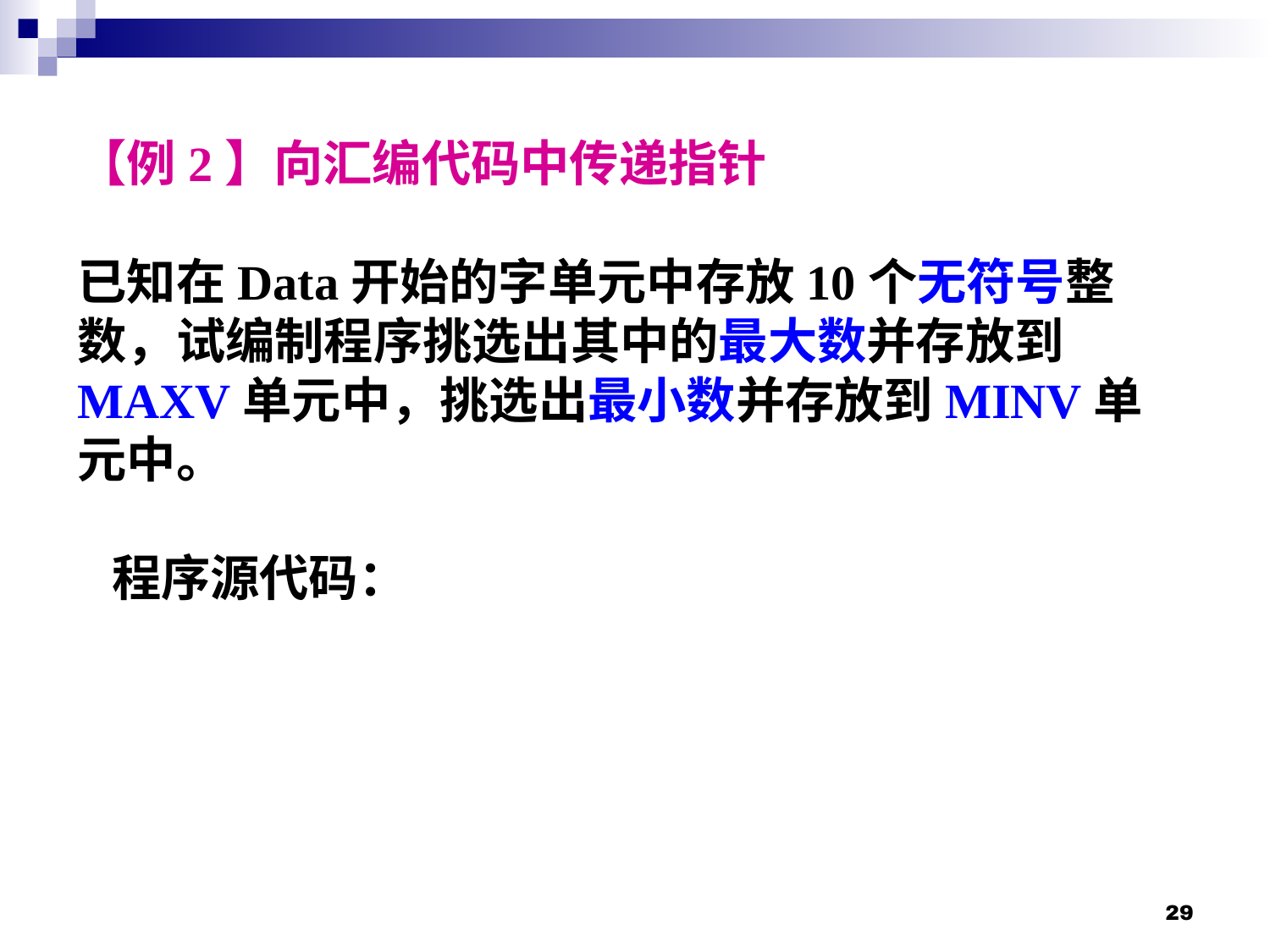

【例2】向汇编代码中传递指针

已知在Data开始的字单元中存放10个无符号整数，试编制程序挑选出其中的最大数并存放到MAXV单元中，挑选出最小数并存放到MINV单元中。

  程序源代码：
29